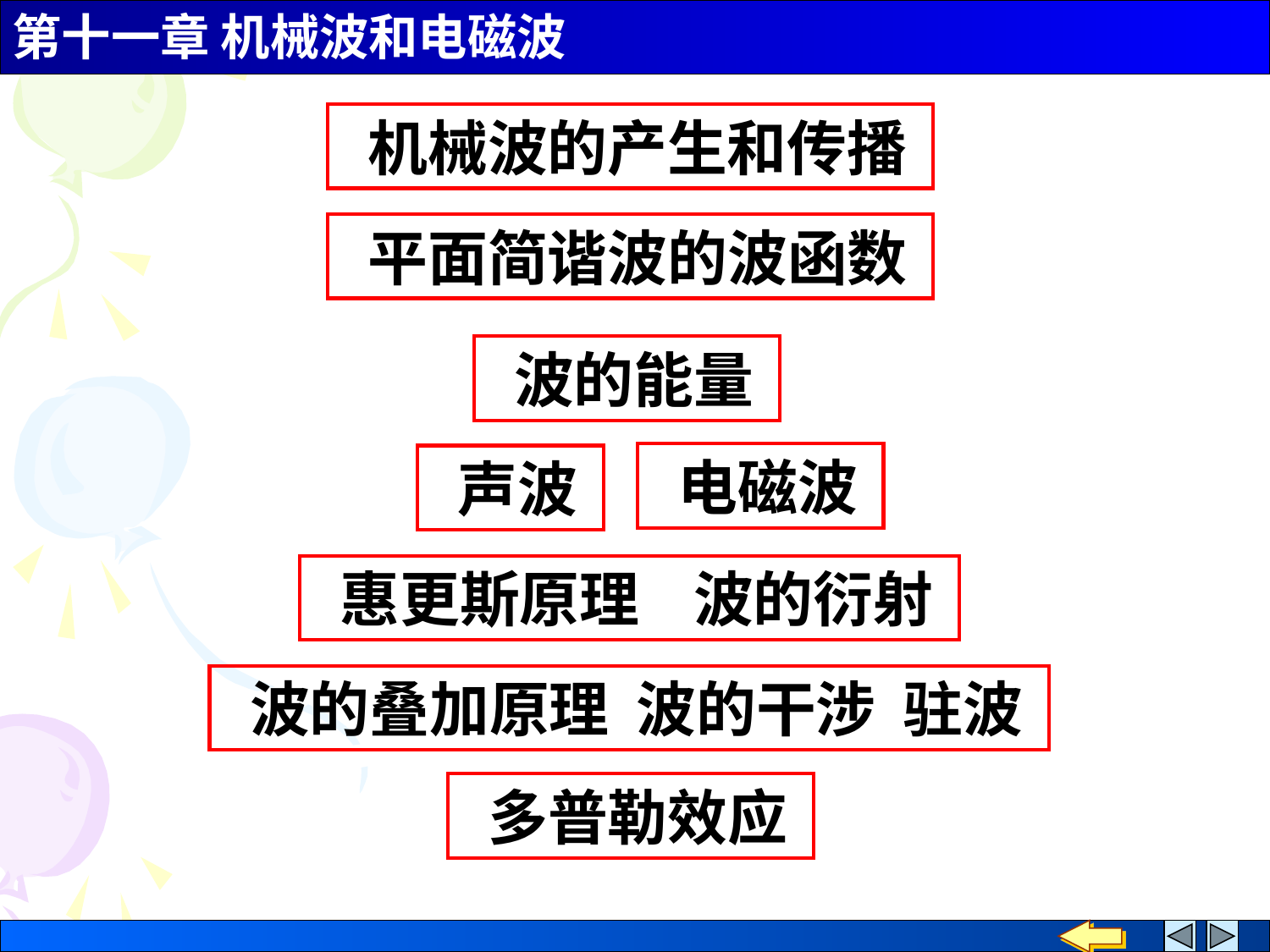

机械波的产生和传播
 平面简谐波的波函数
 波的能量
 电磁波
 声波
 惠更斯原理    波的衍射
 波的叠加原理  波的干涉  驻波
 多普勒效应